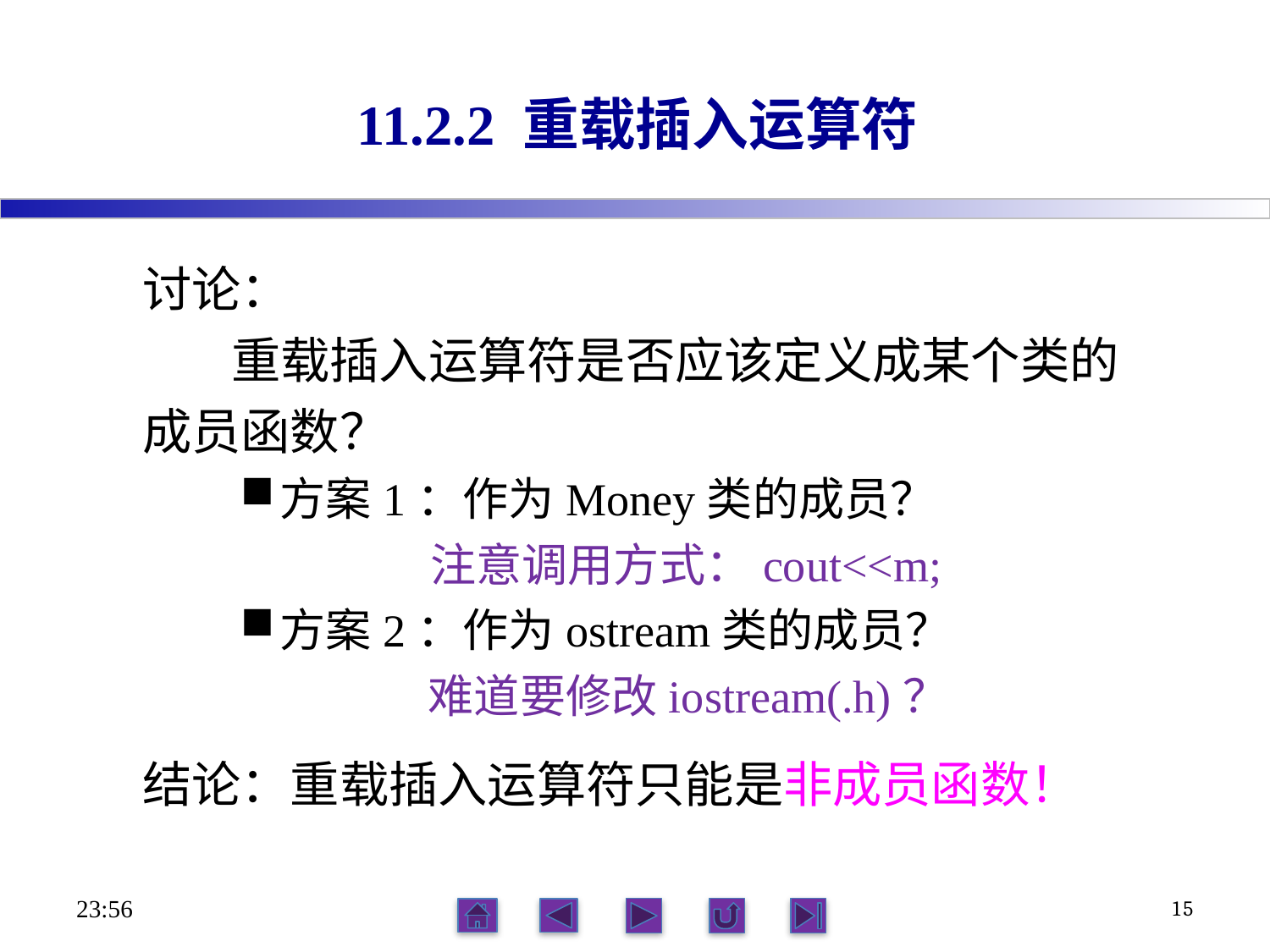

# 11.2.2 重载插入运算符
讨论：
       重载插入运算符是否应该定义成某个类的成员函数？
方案1：作为Money类的成员？
                  注意调用方式：cout<<m;
方案2：作为ostream类的成员？
                  难道要修改iostream(.h)？
结论：重载插入运算符只能是非成员函数！

23:56
15